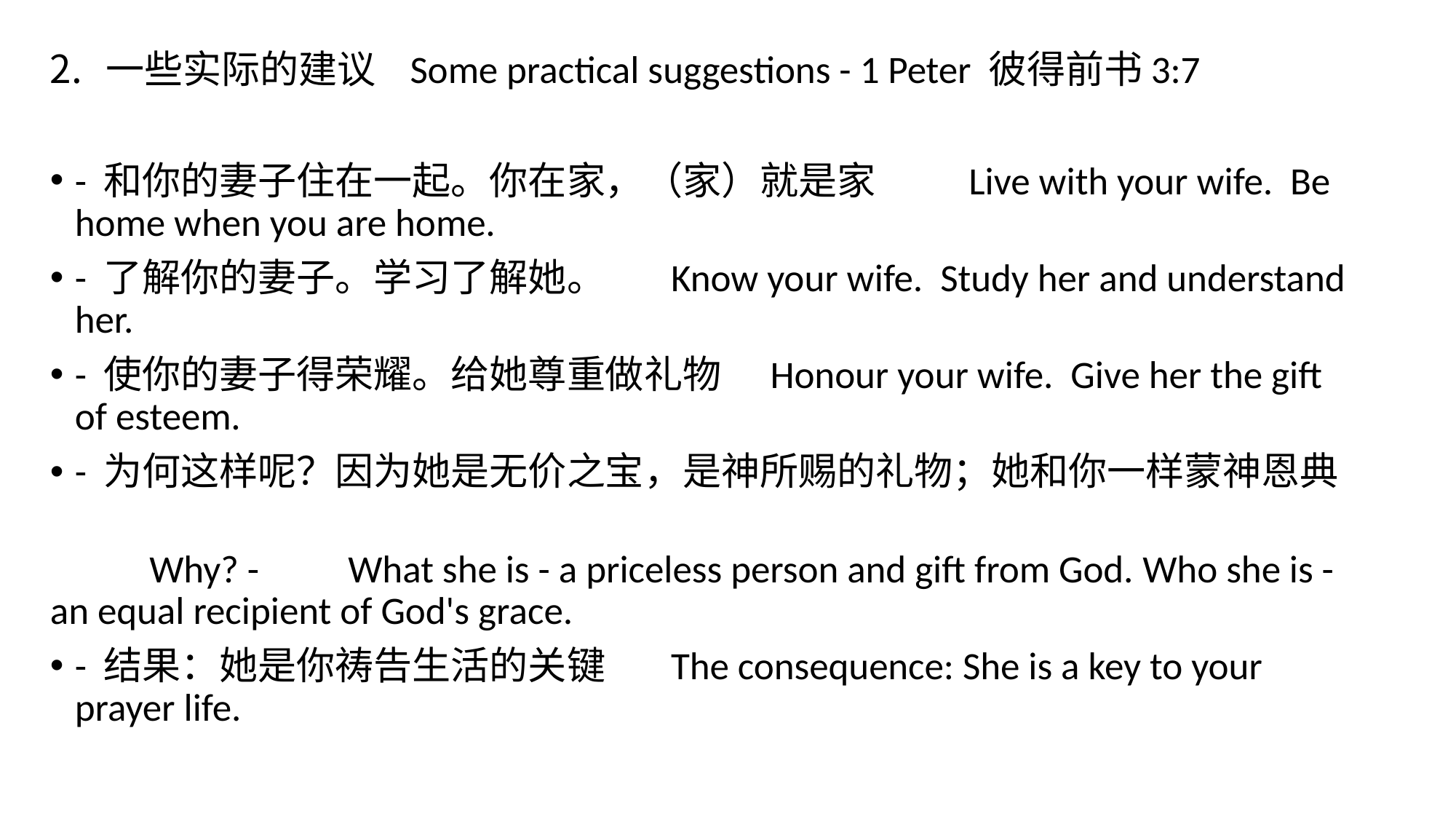

一些实际的建议   Some practical suggestions - 1 Peter 彼得前书3:7

- 和你的妻子住在一起。你在家，（家）就是家				Live with your wife.  Be home when you are home.
- 了解你的妻子。学习了解她。							Know your wife.  Study her and understand her.
- 使你的妻子得荣耀。给她尊重做礼物					Honour your wife.  Give her the gift of esteem.
- 为何这样呢？因为她是无价之宝，是神所赐的礼物；她和你一样蒙神恩典
	Why? - 	What she is - a priceless person and gift from God.					Who she is - an equal recipient of God's grace.
- 结果：她是你祷告生活的关键							The consequence: She is a key to your prayer life.